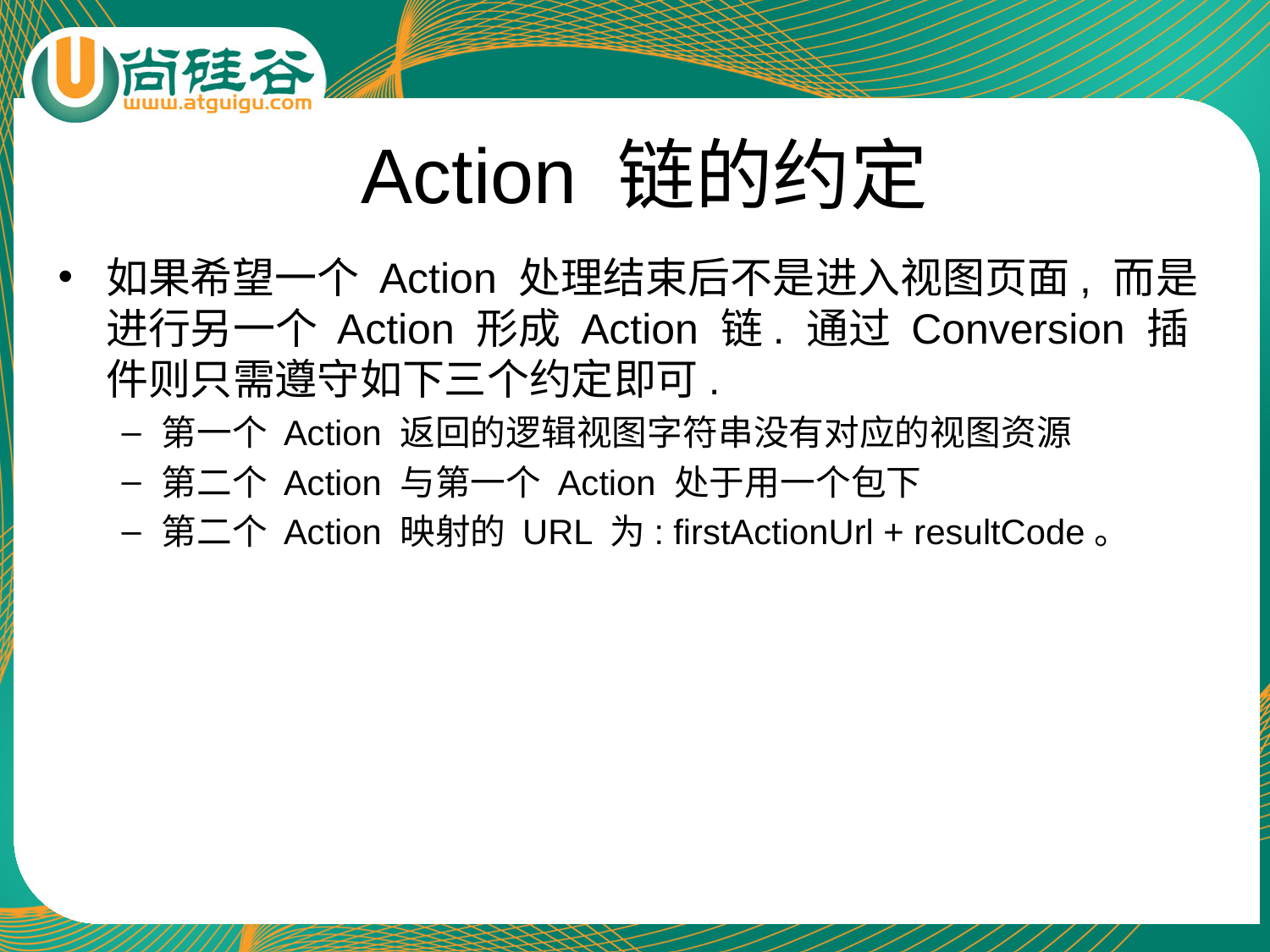

# Action 链的约定
如果希望一个 Action 处理结束后不是进入视图页面, 而是进行另一个 Action 形成 Action 链. 通过 Conversion 插件则只需遵守如下三个约定即可.
第一个 Action 返回的逻辑视图字符串没有对应的视图资源
第二个 Action 与第一个 Action 处于用一个包下
第二个 Action 映射的 URL 为: firstActionUrl + resultCode。